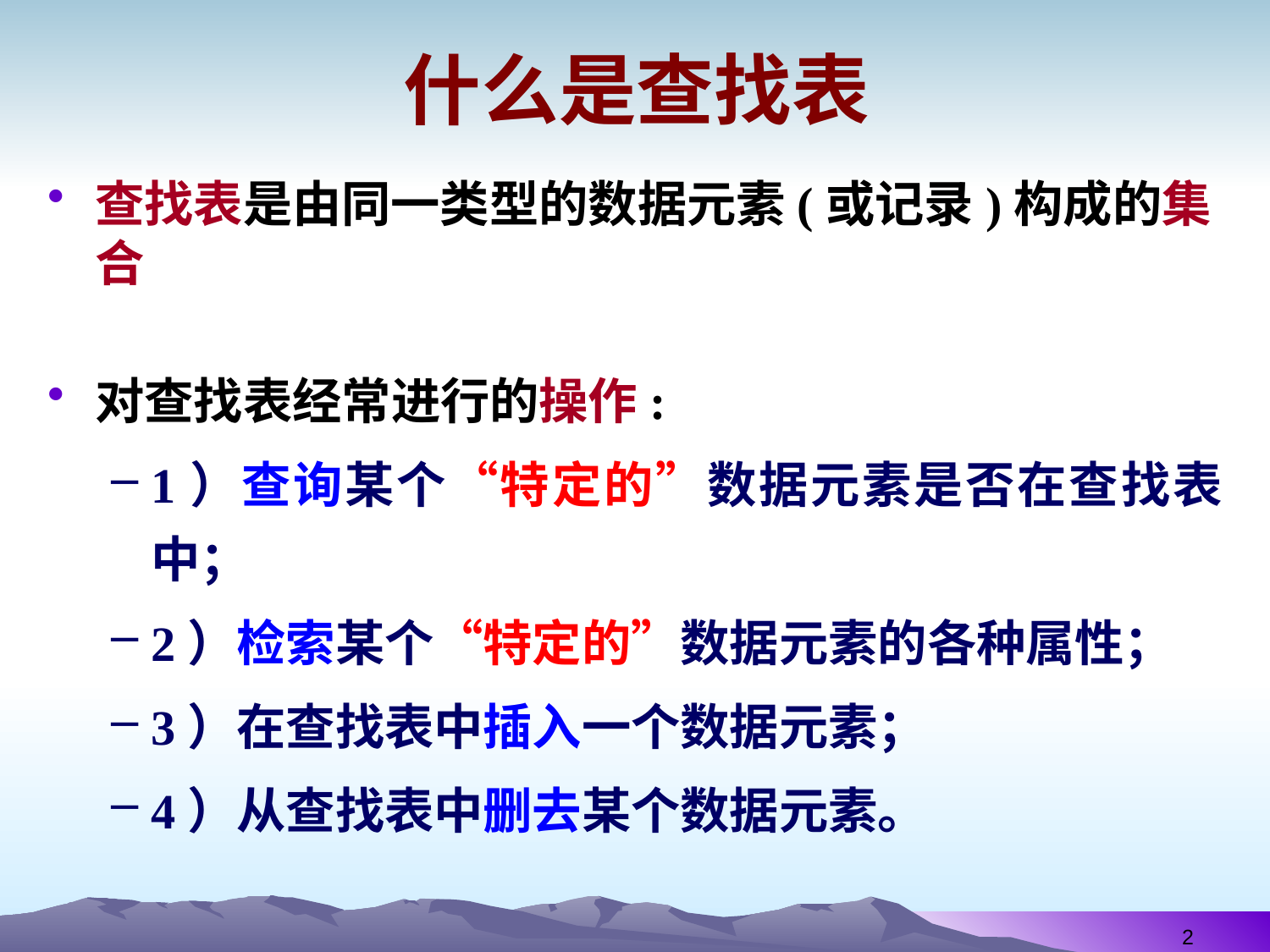

# 什么是查找表
查找表是由同一类型的数据元素(或记录)构成的集合

对查找表经常进行的操作:
1）查询某个“特定的”数据元素是否在查找表中；
2）检索某个“特定的”数据元素的各种属性；
3）在查找表中插入一个数据元素；
4）从查找表中删去某个数据元素。
2